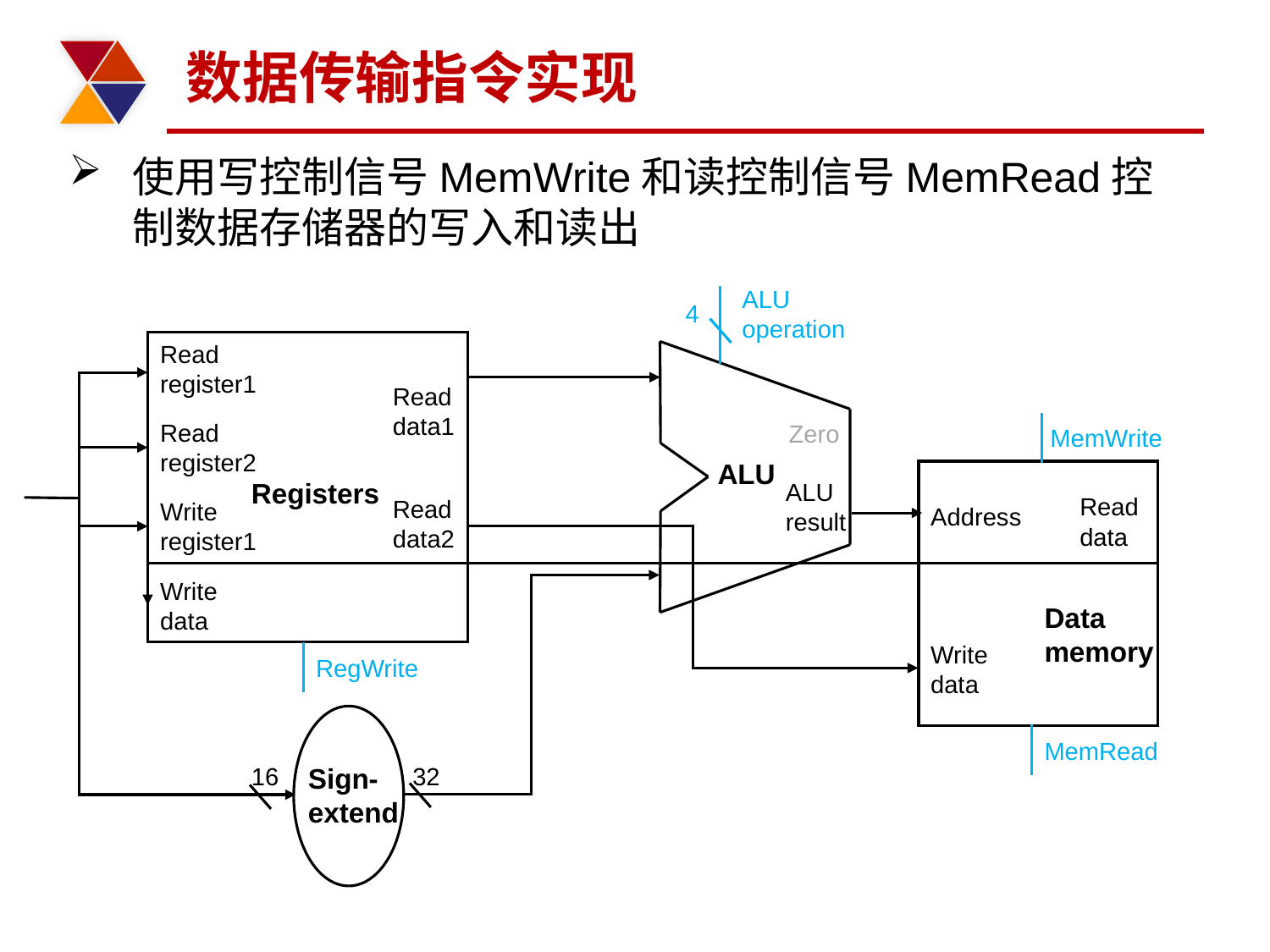

# 数据传输指令实现
使用写控制信号MemWrite和读控制信号MemRead控制数据存储器的写入和读出
ALU operation
4

Zero
ALU
ALU
result

Read
register1
Read
data1
Read
register2
Registers
Read
data2
Write
register1
Write
data
MemWrite

Read
data
Address
Data
memory
Write
data
MemRead
RegWrite

Sign-
extend
16
32